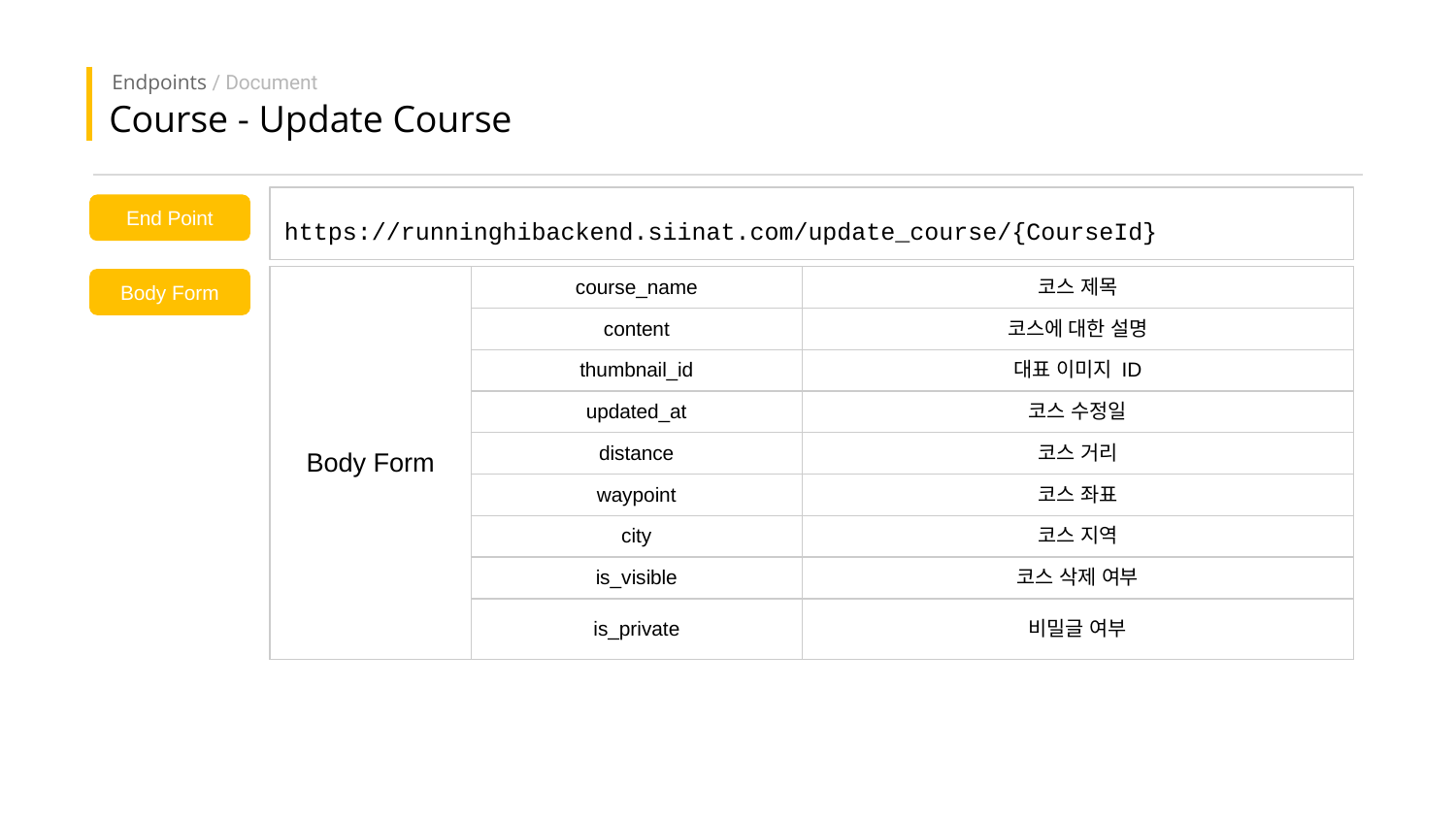

Endpoints / Document
Course - Update Course
https://runninghibackend.siinat.com/update_course/{CourseId}
End Point
| Body Form | course\_name | 코스 제목 |
| --- | --- | --- |
|  | content | 코스에 대한 설명 |
|  | thumbnail\_id | 대표 이미지 ID |
|  | updated\_at | 코스 수정일 |
|  | distance | 코스 거리 |
|  | waypoint | 코스 좌표 |
|  | city | 코스 지역 |
|  | is\_visible | 코스 삭제 여부 |
|  | is\_private | 비밀글 여부 |
Body Form